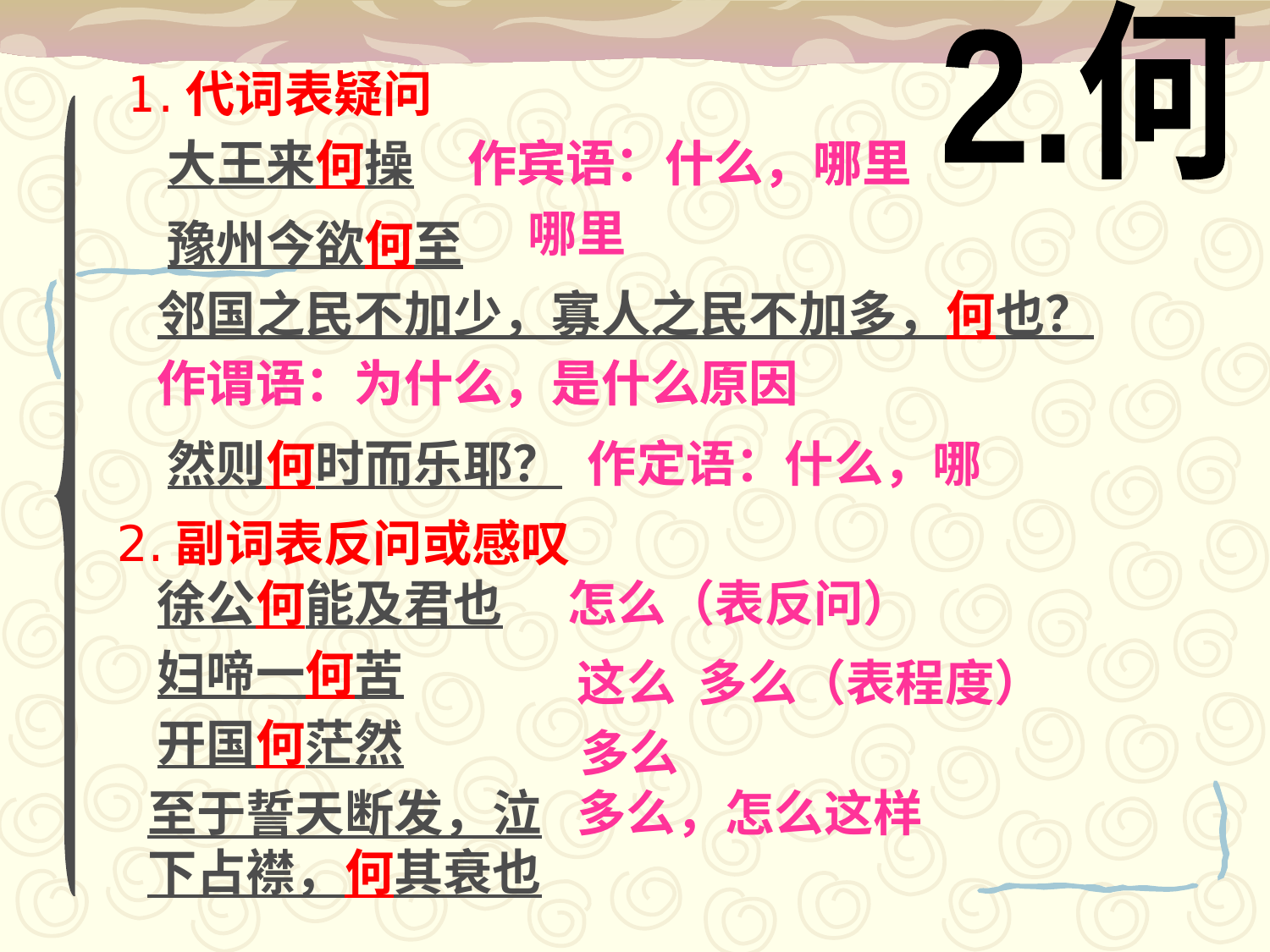

2.何
1.代词表疑问

大王来何操
作宾语：什么，哪里
作宾语：什么，哪里
哪里
豫州今欲何至
邻国之民不加少，寡人之民不加多，何也？
作谓语：为什么，是什么原因
作谓语：为什么，是什么原因
然则何时而乐耶？
作定语：什么，哪
2.副词表反问或感叹
徐公何能及君也
怎么（表反问）
妇啼一何苦
这么  多么（表程度）
开国何茫然
 多么
至于誓天断发，泣下占襟，何其衰也
多么，怎么这样